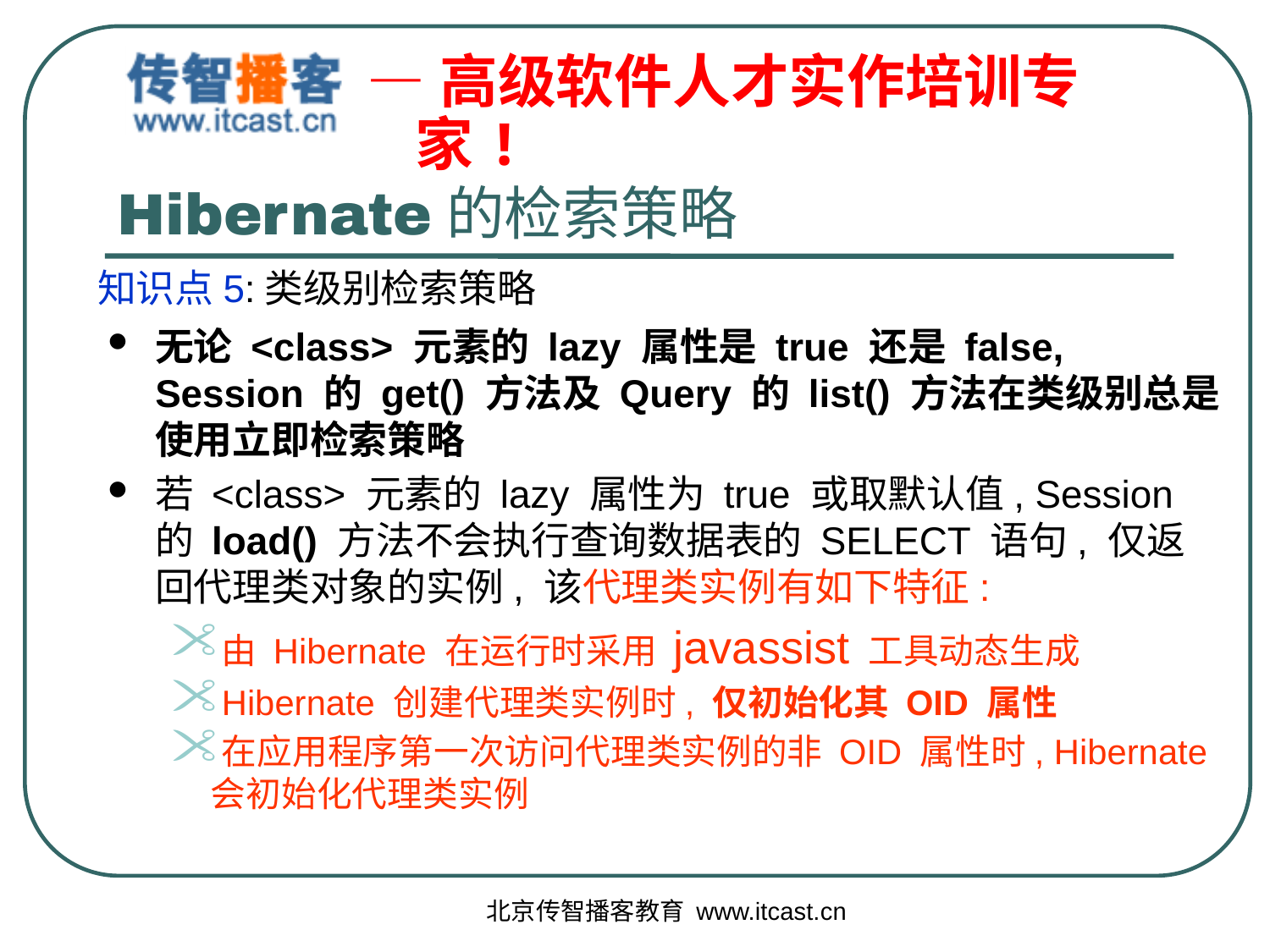

# Hibernate的检索策略
知识点5:类级别检索策略
无论 <class> 元素的 lazy 属性是 true 还是 false, Session 的 get() 方法及 Query 的 list() 方法在类级别总是使用立即检索策略
若 <class> 元素的 lazy 属性为 true 或取默认值, Session 的 load() 方法不会执行查询数据表的 SELECT 语句, 仅返回代理类对象的实例, 该代理类实例有如下特征:
由 Hibernate 在运行时采用 javassist 工具动态生成
Hibernate 创建代理类实例时, 仅初始化其 OID 属性
在应用程序第一次访问代理类实例的非 OID 属性时, Hibernate 会初始化代理类实例
北京传智播客教育 www.itcast.cn